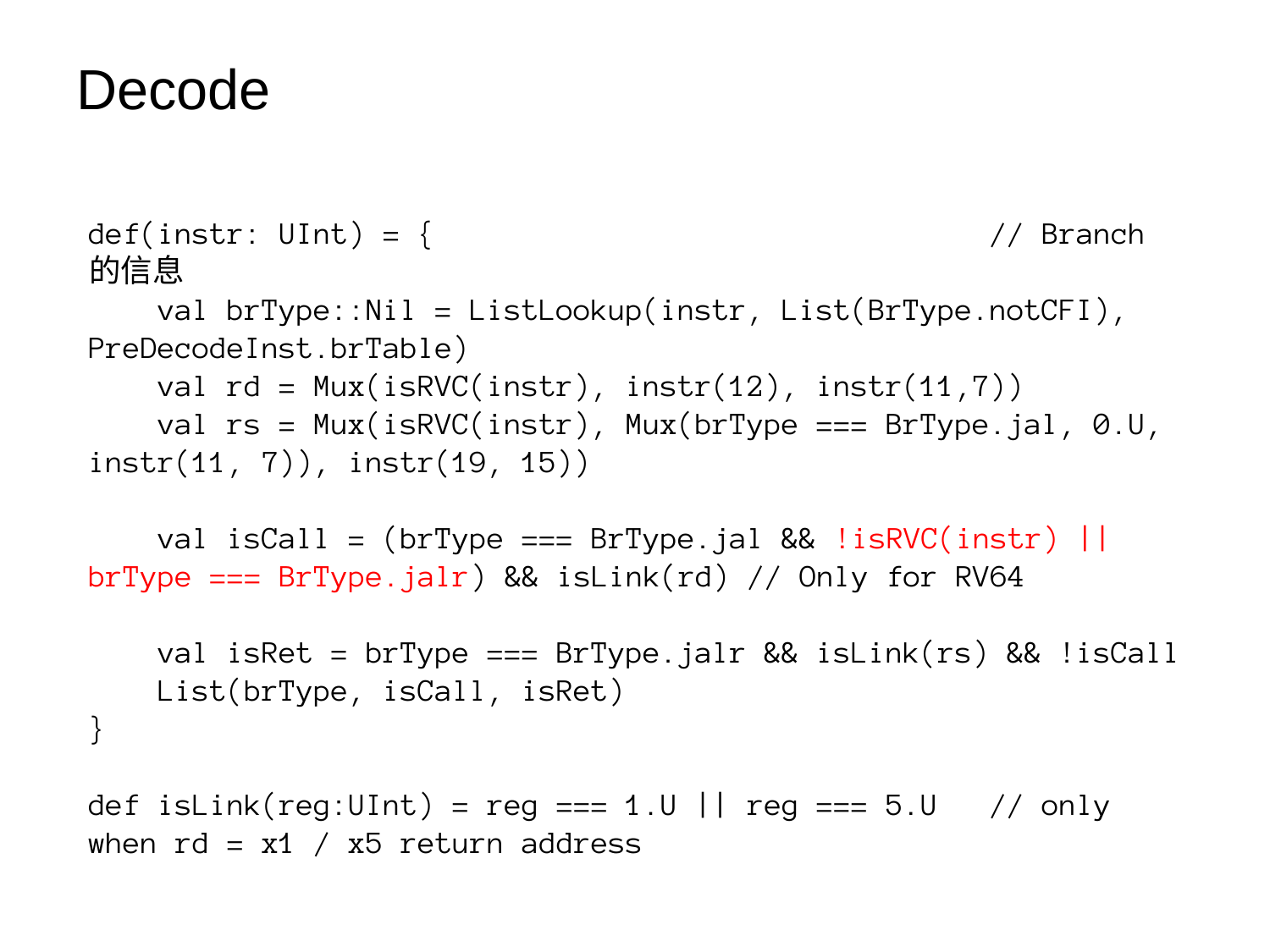

# Decode
def(instr: UInt) = {                                // Branch 的信息
    val brType::Nil = ListLookup(instr, List(BrType.notCFI), PreDecodeInst.brTable)
    val rd = Mux(isRVC(instr), instr(12), instr(11,7))
    val rs = Mux(isRVC(instr), Mux(brType === BrType.jal, 0.U, instr(11, 7)), instr(19, 15))

    val isCall = (brType === BrType.jal && !isRVC(instr) || brType === BrType.jalr) && isLink(rd) // Only for RV64

    val isRet = brType === BrType.jalr && isLink(rs) && !isCall
    List(brType, isCall, isRet)
}

def isLink(reg:UInt) = reg === 1.U || reg === 5.U   // only when rd = x1 / x5 return address